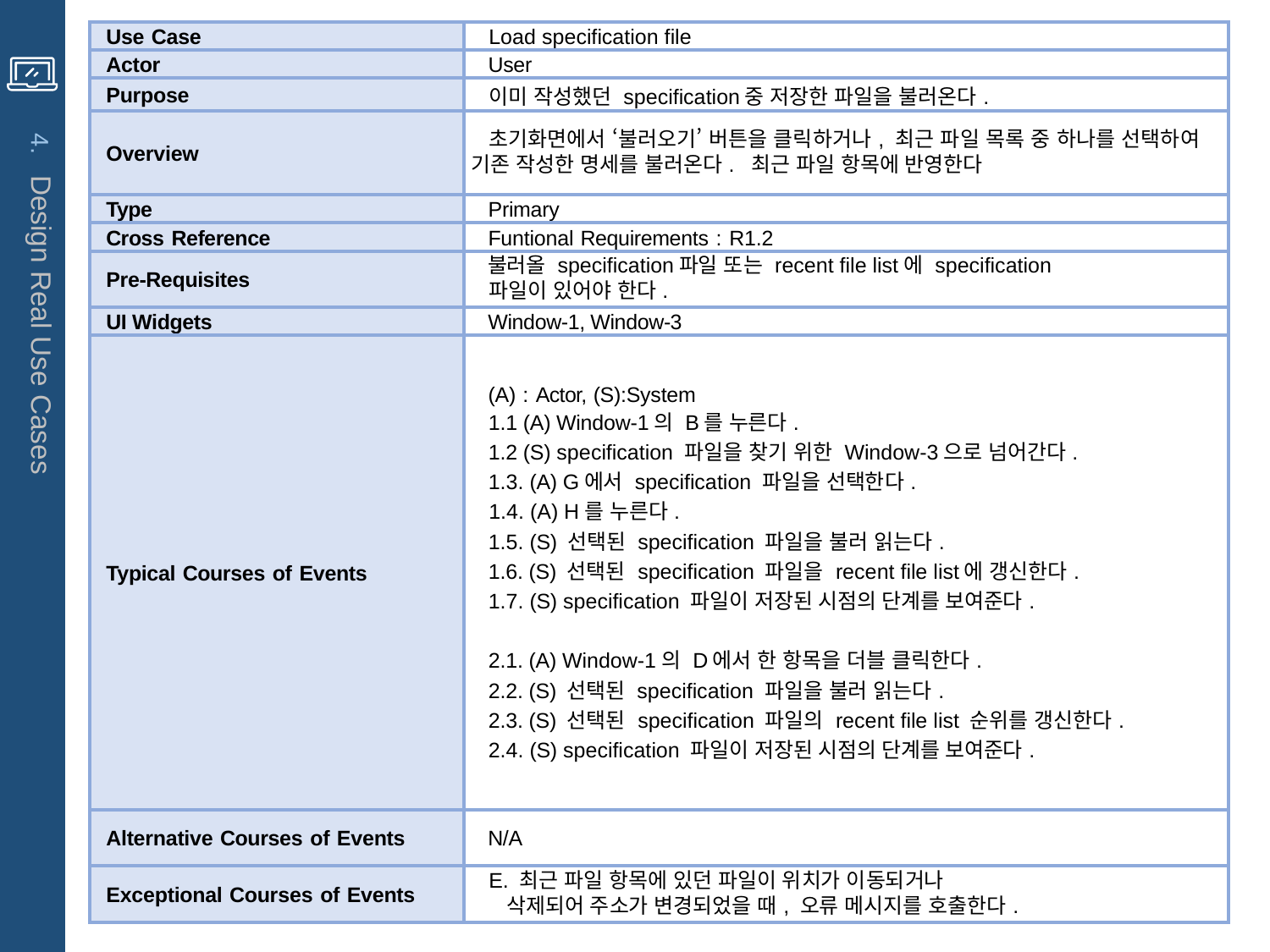

| Use Case | Load specification file |
| --- | --- |
| Actor | User |
| Purpose | 이미 작성했던 specification중 저장한 파일을 불러온다. |
| Overview | 초기화면에서 ‘불러오기’ 버튼을 클릭하거나, 최근 파일 목록 중 하나를 선택하여 기존 작성한 명세를 불러온다. 최근 파일 항목에 반영한다 |
| Type | Primary |
| Cross Reference | Funtional Requirements : R1.2 |
| Pre-Requisites | 불러올 specification파일 또는 recent file list에 specification 파일이 있어야 한다. |
| UI Widgets | Window-1, Window-3 |
| Typical Courses of Events | (A) : Actor, (S):System 1.1 (A) Window-1의 B를 누른다. 1.2 (S) specification 파일을 찾기 위한 Window-3으로 넘어간다. 1.3. (A) G에서 specification 파일을 선택한다. 1.4. (A) H를 누른다. 1.5. (S) 선택된 specification 파일을 불러 읽는다. 1.6. (S) 선택된 specification 파일을 recent file list에 갱신한다. 1.7. (S) specification 파일이 저장된 시점의 단계를 보여준다.   2.1. (A) Window-1의 D에서 한 항목을 더블 클릭한다. 2.2. (S) 선택된 specification 파일을 불러 읽는다. 2.3. (S) 선택된 specification 파일의 recent file list 순위를 갱신한다. 2.4. (S) specification 파일이 저장된 시점의 단계를 보여준다. |
| Alternative Courses of Events | N/A |
| Exceptional Courses of Events | E. 최근 파일 항목에 있던 파일이 위치가 이동되거나 삭제되어 주소가 변경되었을 때, 오류 메시지를 호출한다. |

4.   Design Real Use Cases